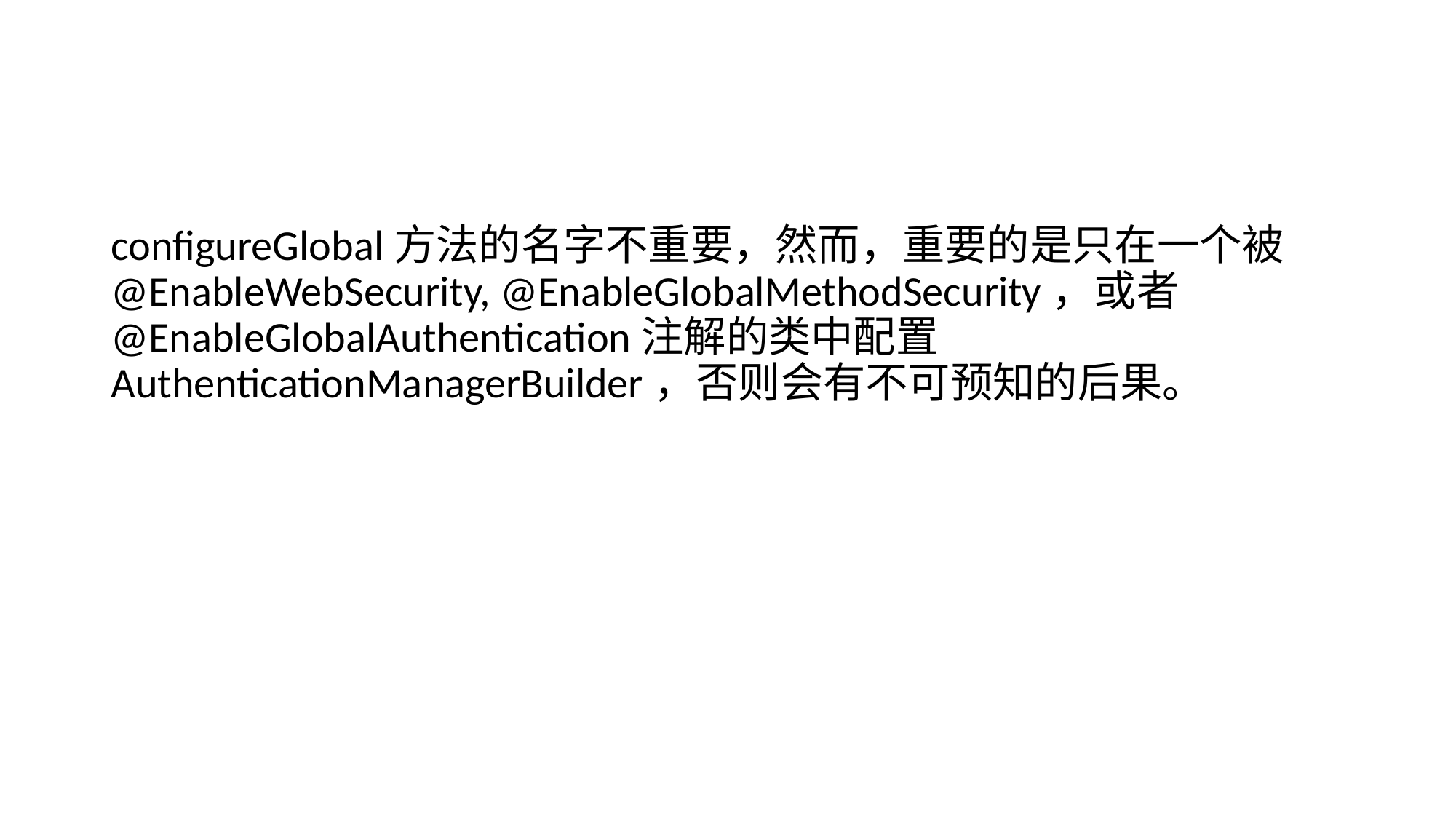

configureGlobal方法的名字不重要，然而，重要的是只在一个被@EnableWebSecurity, @EnableGlobalMethodSecurity，或者@EnableGlobalAuthentication注解的类中配置AuthenticationManagerBuilder，否则会有不可预知的后果。